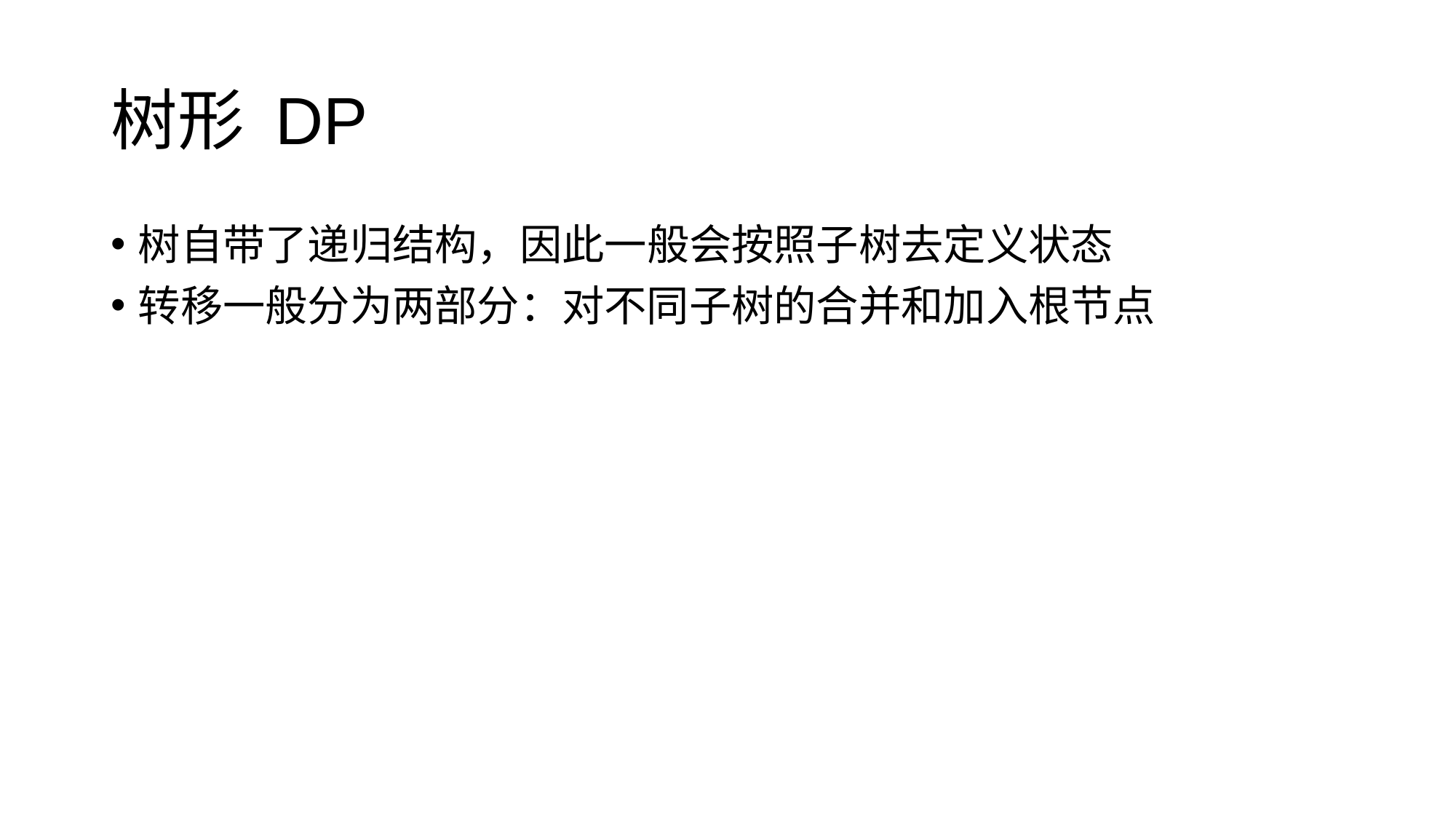

# 树形 DP
树自带了递归结构，因此一般会按照子树去定义状态
转移一般分为两部分：对不同子树的合并和加入根节点